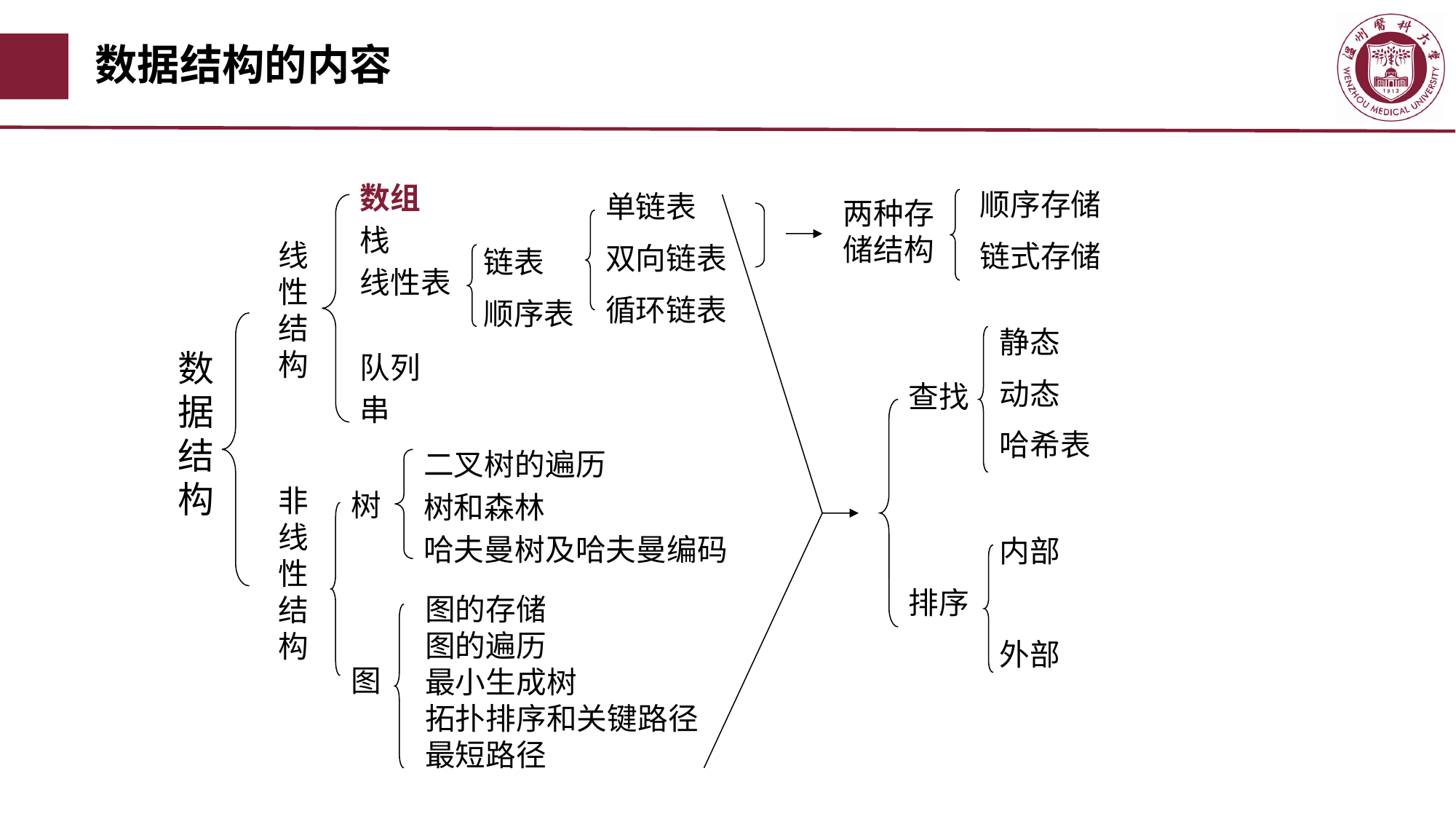

# 数据结构的内容

数组
栈
线性表

队列
串

顺序存储
链式存储
单链表
双向链表
循环链表

链表
顺序表

两种存储结构

线性结构

静态
动态
哈希表

数据结构
查找

排序

二叉树的遍历
树和森林
哈夫曼树及哈夫曼编码

非线性结构
树

图

内部

外部

图的存储
图的遍历
最小生成树
拓扑排序和关键路径
最短路径